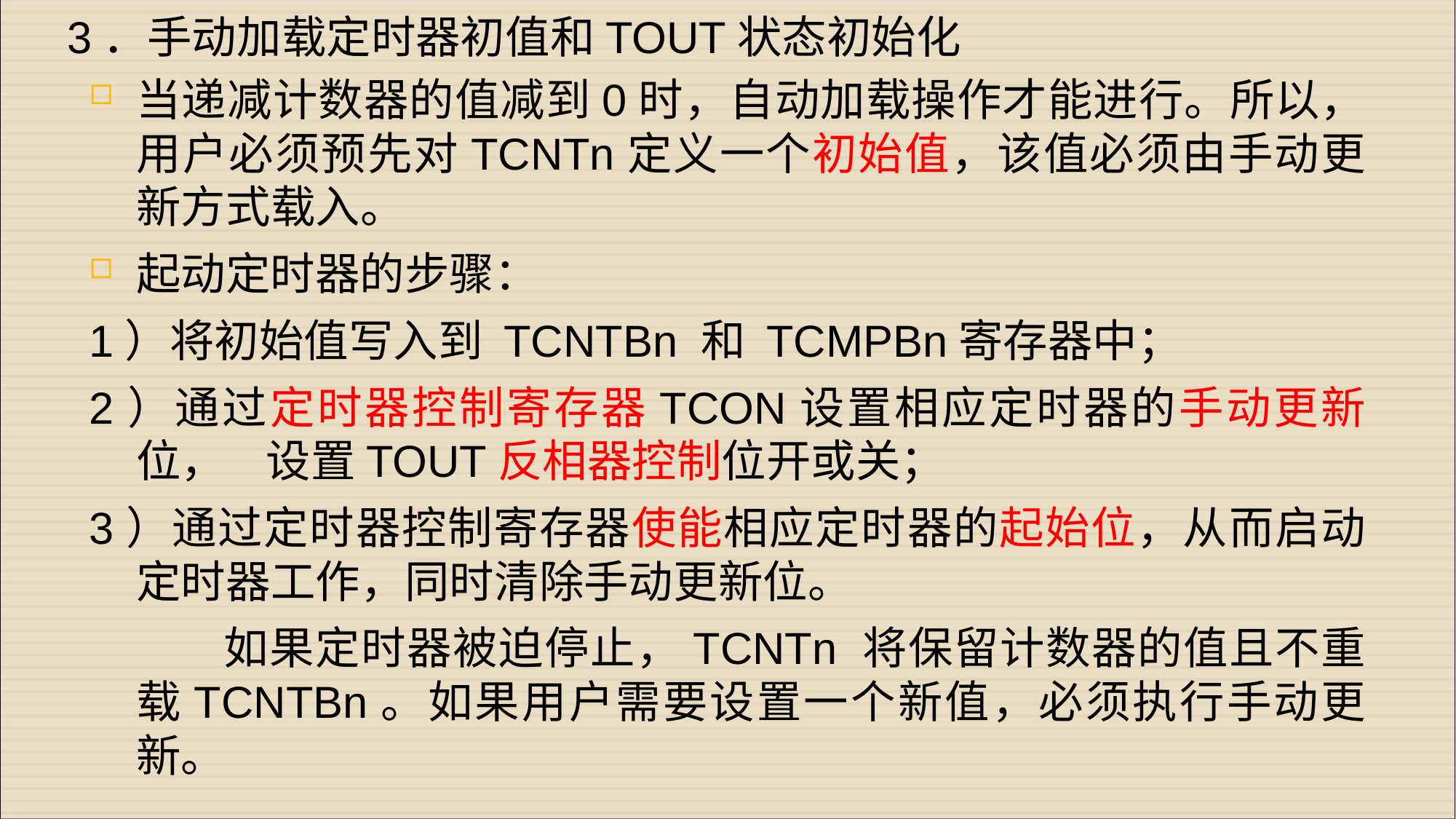

3．手动加载定时器初值和TOUT状态初始化
当递减计数器的值减到0时，自动加载操作才能进行。所以，用户必须预先对TCNTn定义一个初始值，该值必须由手动更新方式载入。
起动定时器的步骤：
1）将初始值写入到 TCNTBn 和 TCMPBn寄存器中；
2）通过定时器控制寄存器TCON设置相应定时器的手动更新位，    设置TOUT反相器控制位开或关；
3）通过定时器控制寄存器使能相应定时器的起始位，从而启动定时器工作，同时清除手动更新位。
           如果定时器被迫停止，TCNTn 将保留计数器的值且不重载TCNTBn。如果用户需要设置一个新值，必须执行手动更新。